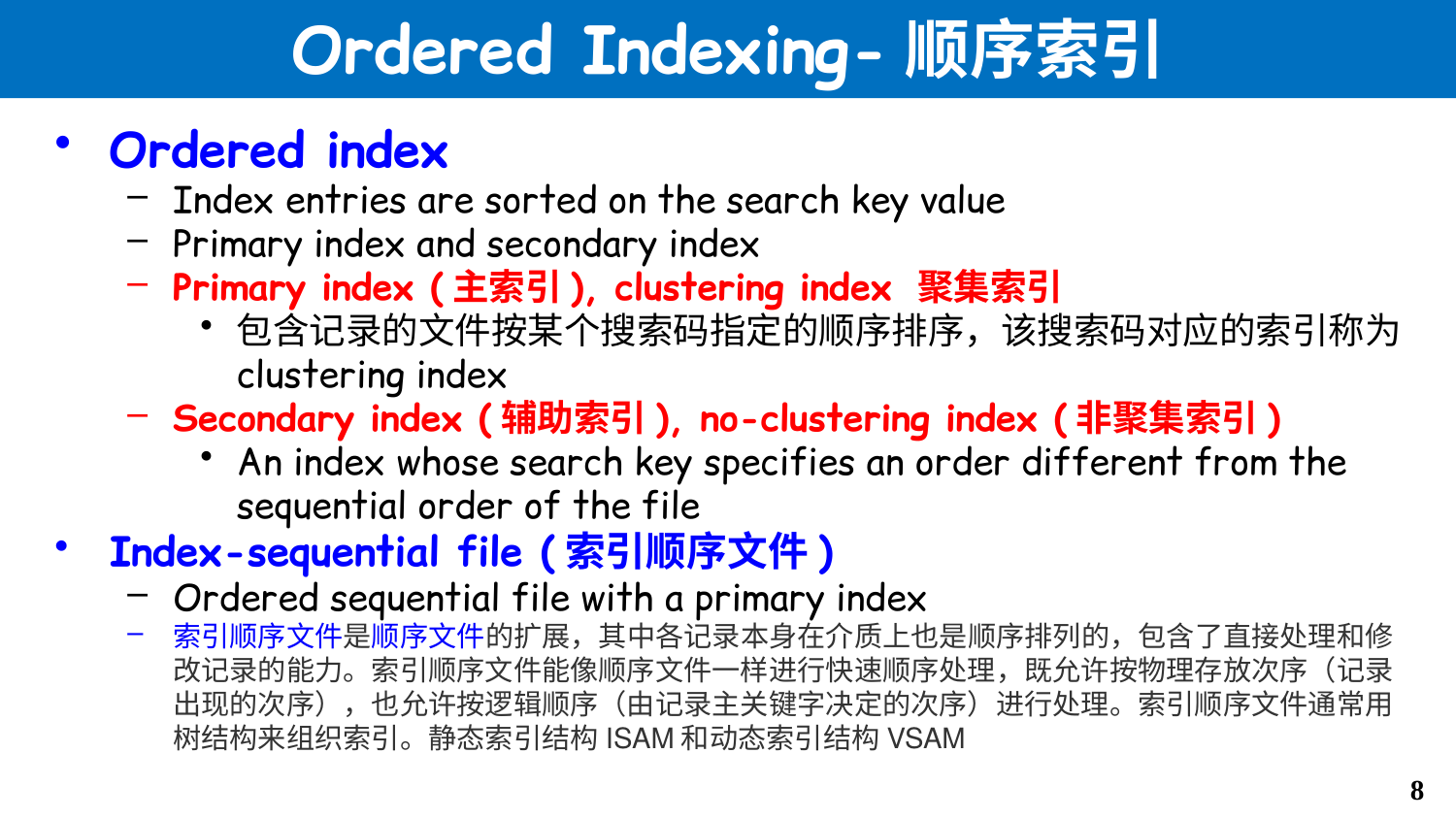

# Ordered Indexing-顺序索引
Ordered index
Index entries are sorted on the search key value
Primary index and secondary index
Primary index (主索引), clustering index 聚集索引
包含记录的文件按某个搜索码指定的顺序排序，该搜索码对应的索引称为 clustering index
Secondary index (辅助索引), no-clustering index (非聚集索引)
An index whose search key specifies an order different from the sequential order of the file
Index-sequential file (索引顺序文件)
Ordered sequential file with a primary index
索引顺序文件是顺序文件的扩展，其中各记录本身在介质上也是顺序排列的，包含了直接处理和修改记录的能力。索引顺序文件能像顺序文件一样进行快速顺序处理，既允许按物理存放次序（记录出现的次序），也允许按逻辑顺序（由记录主关键字决定的次序）进行处理。索引顺序文件通常用树结构来组织索引。静态索引结构ISAM和动态索引结构VSAM